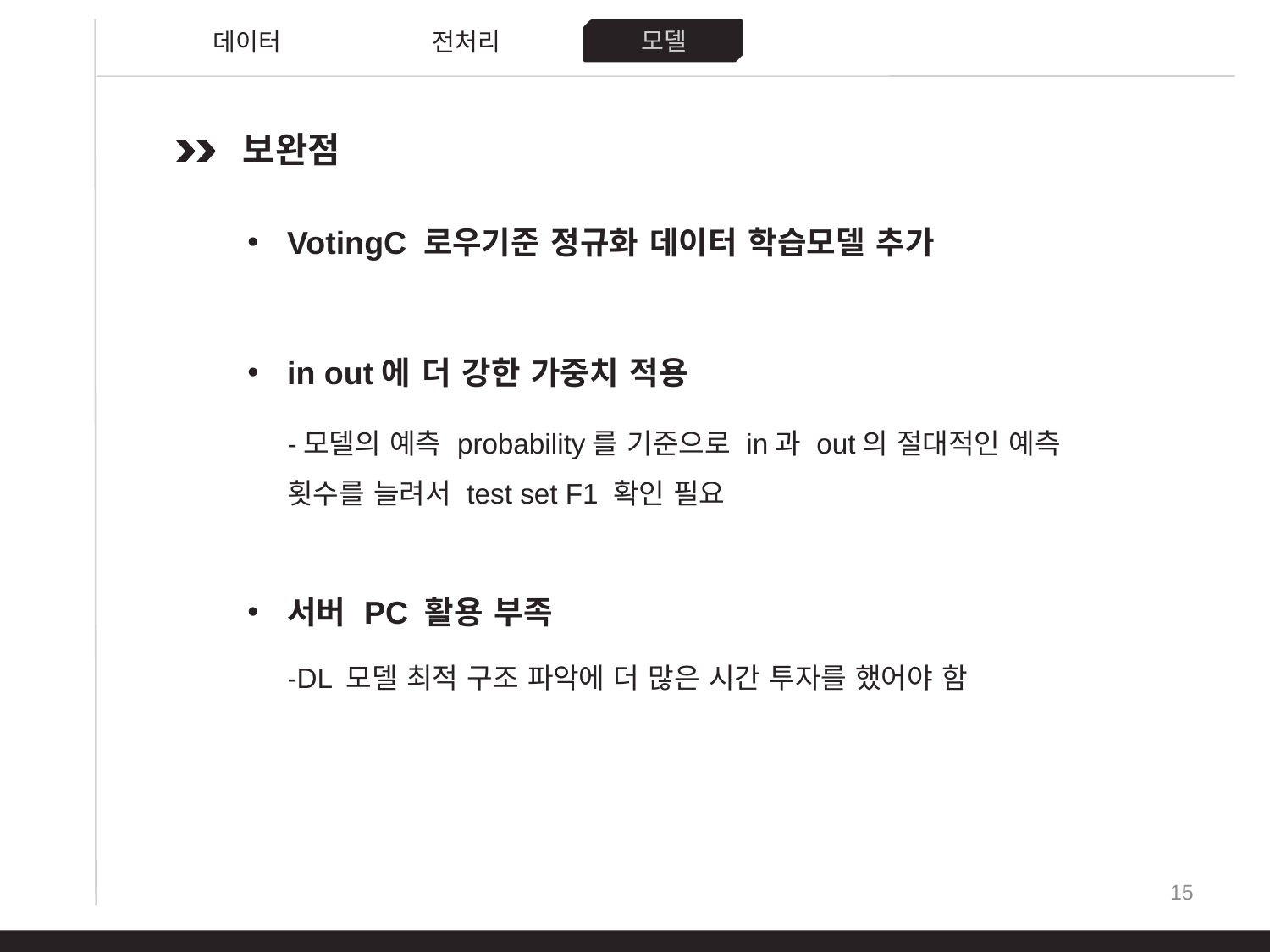

모델
데이터
전처리

보완점

VotingC 로우기준 정규화 데이터 학습모델 추가
in out에 더 강한 가중치 적용
-모델의 예측 probability를 기준으로 in과 out의 절대적인 예측 횟수를 늘려서 test set F1 확인 필요
서버 PC 활용 부족
-DL 모델 최적 구조 파악에 더 많은 시간 투자를 했어야 함
15